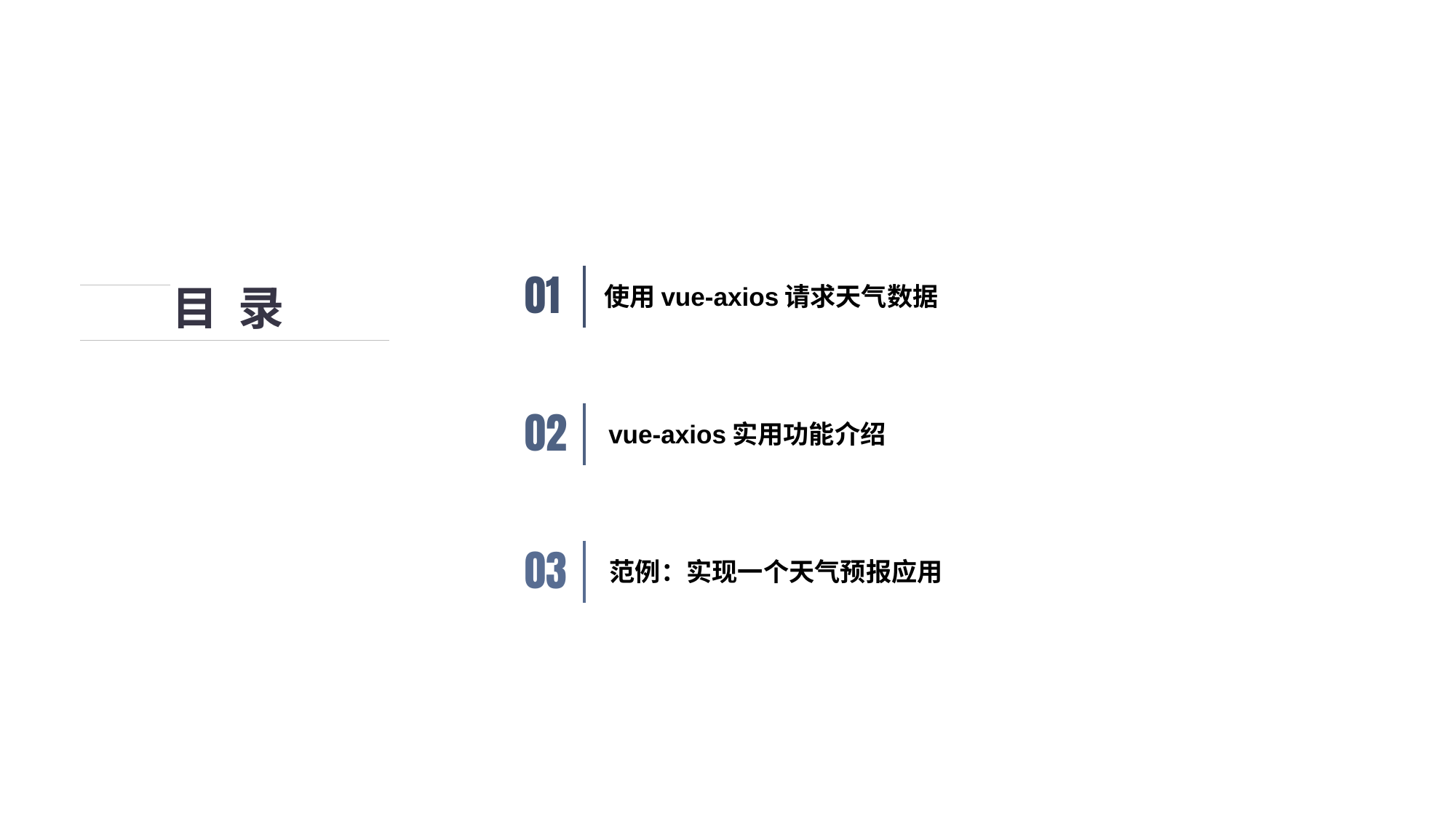

目  录
01
使用vue-axios请求天气数据
02
vue-axios实用功能介绍
03
范例：实现一个天气预报应用